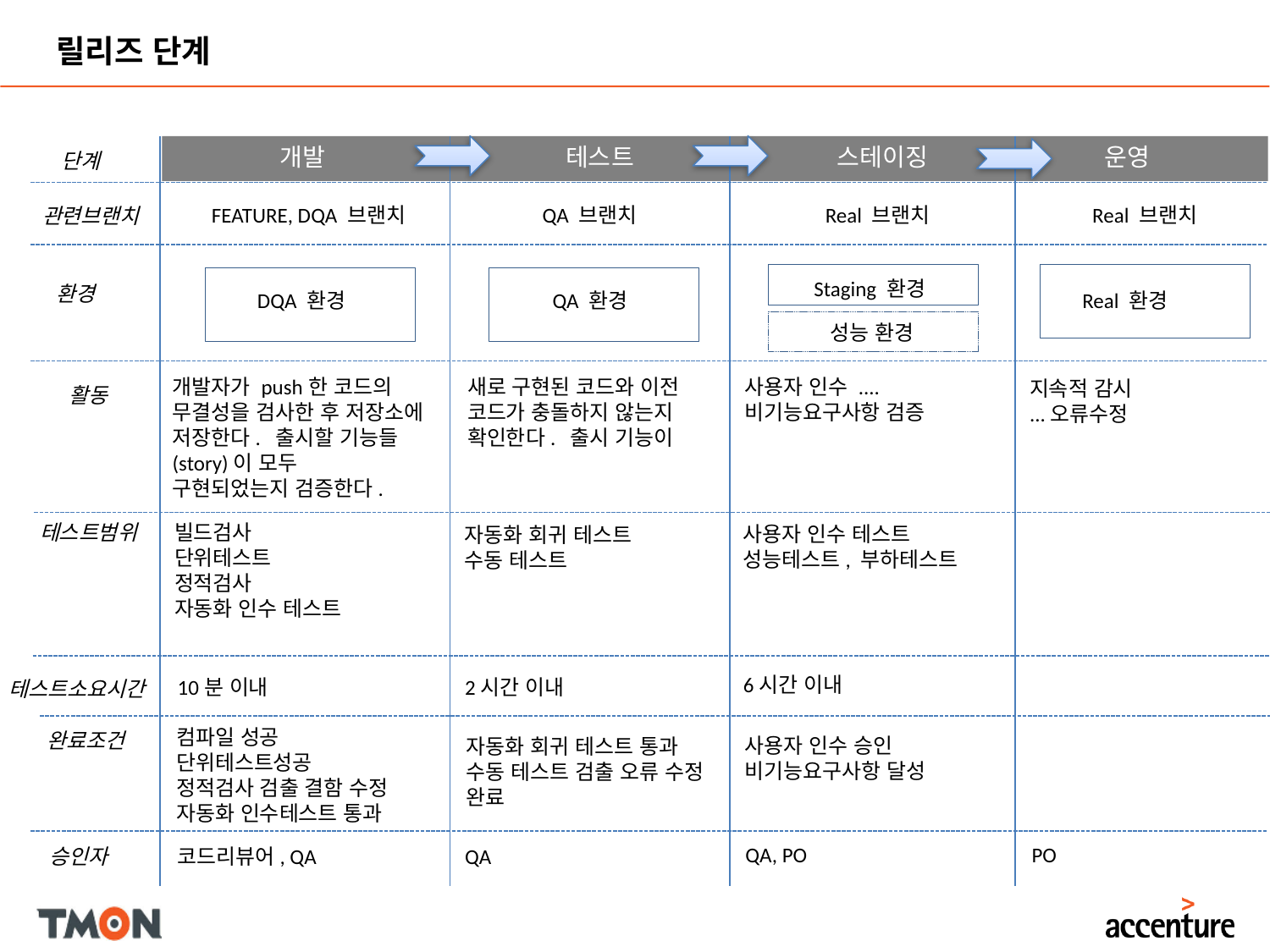

# 릴리즈 단계

개발
테스트
스테이징
운영

단계
FEATURE, DQA 브랜치
QA 브랜치
Real 브랜치
Real 브랜치
관련브랜치

Staging 환경
환경
DQA 환경
QA 환경
Real 환경

성능 환경
사용자 인수 ....
비기능요구사항 검증
개발자가 push한 코드의
무결성을 검사한 후 저장소에 저장한다.  출시할 기능들(story)이 모두
구현되었는지 검증한다.
새로 구현된 코드와 이전 코드가 충돌하지 않는지 확인한다.  출시 기능이
지속적 감시
...오류수정

활동
테스트범위
빌드검사
단위테스트
정적검사
자동화 인수 테스트

사용자 인수 테스트
성능테스트, 부하테스트
자동화 회귀 테스트
수동 테스트
6시간 이내
10분 이내
2시간 이내
테스트소요시간
컴파일 성공
단위테스트성공
정적검사 검출 결함 수정
자동화 인수테스트 통과
완료조건
사용자 인수 승인
비기능요구사항 달성
자동화 회귀 테스트 통과
수동 테스트 검출 오류 수정 완료
QA, PO
PO
QA
승인자
코드리뷰어, QA